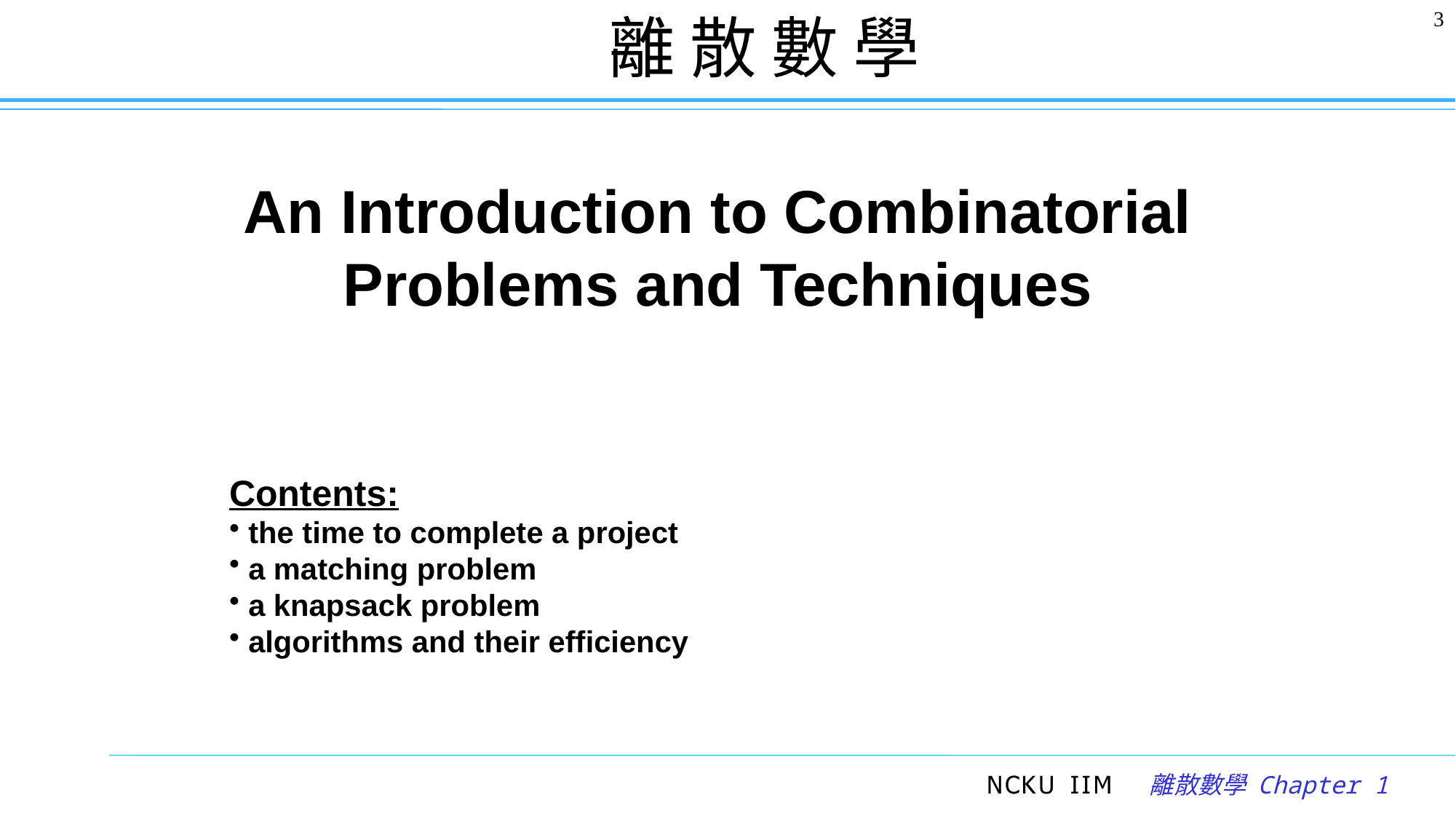

離 散 數 學
3
# An Introduction to Combinatorial Problems and Techniques
Contents:
 the time to complete a project
 a matching problem
 a knapsack problem
 algorithms and their efficiency